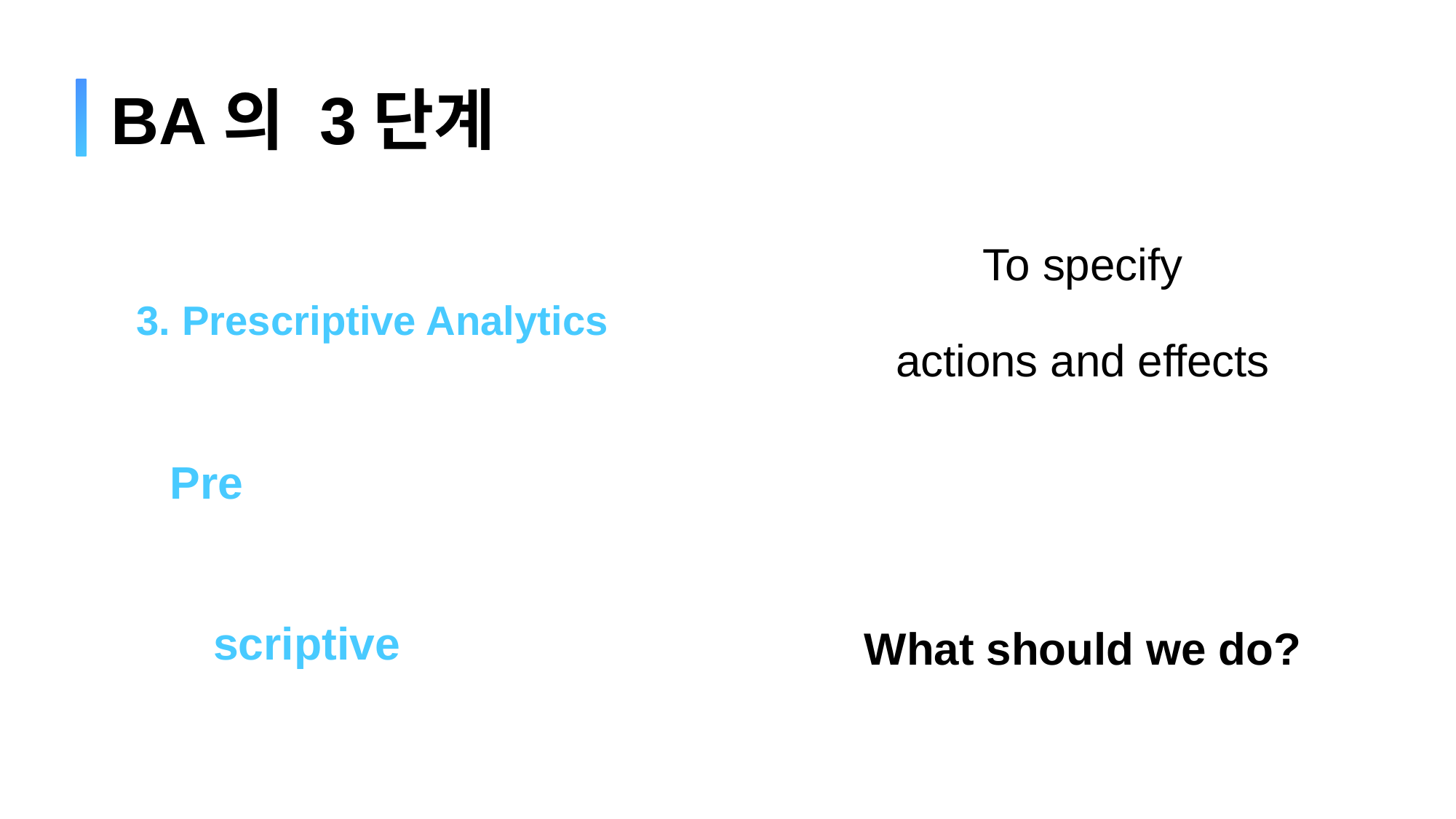

# BA의 3단계

To specify
actions and effects

What should we do?
3. Prescriptive Analytics
Predictive Analytic
Descriptive Analytic